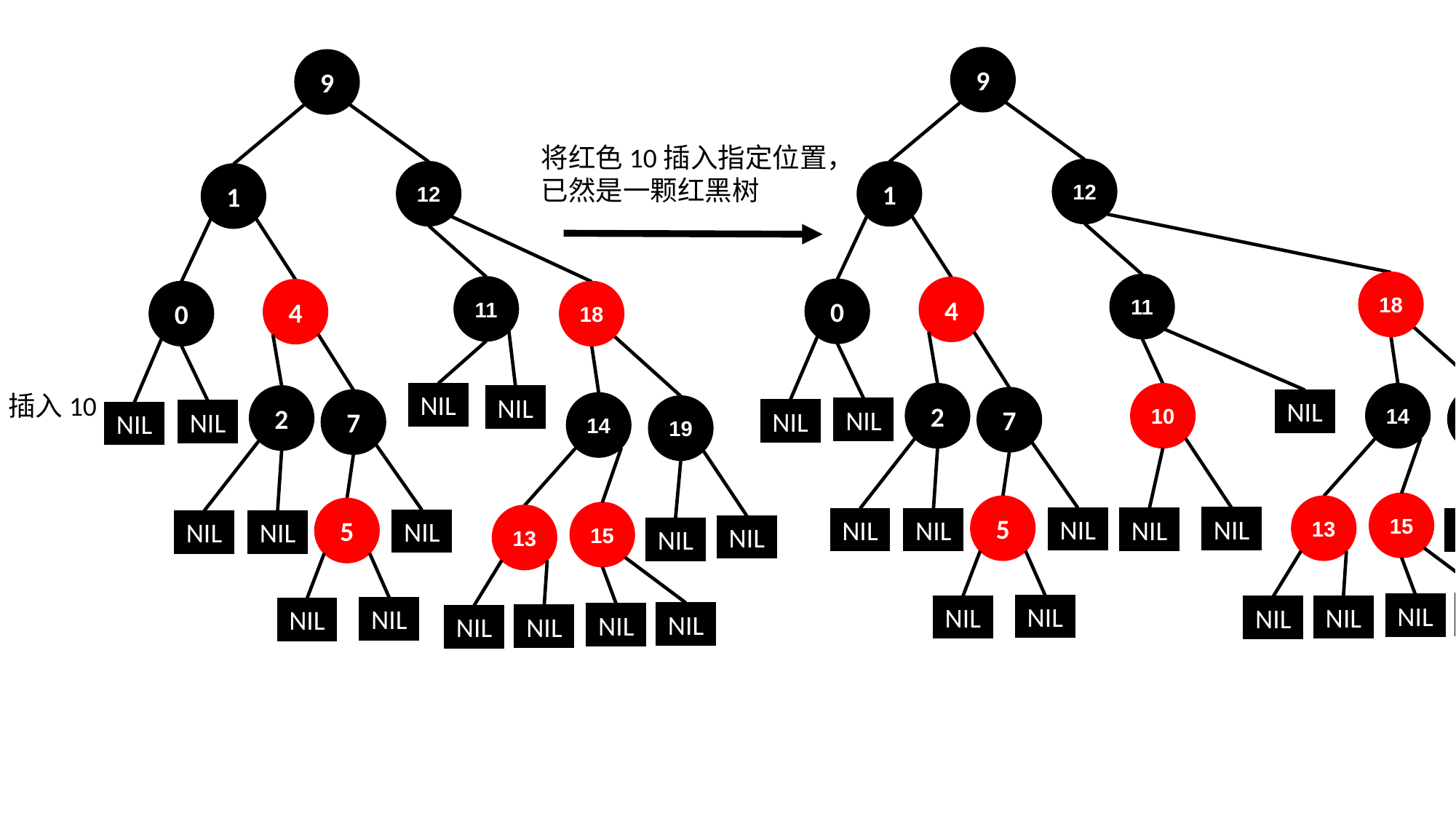

9
9
将红色10插入指定位置，
已然是一颗红黑树
12
12
1
1
18
11
11
4
0
4
0
18
插入10
NIL
2
10
14
NIL
2
19
7
7
NIL
14
19
NIL
NIL
NIL
NIL
15
5
13
5
15
13
NIL
NIL
NIL
NIL
NIL
NIL
NIL
NIL
NIL
NIL
NIL
NIL
NIL
NIL
NIL
NIL
NIL
NIL
NIL
NIL
NIL
NIL
NIL
NIL